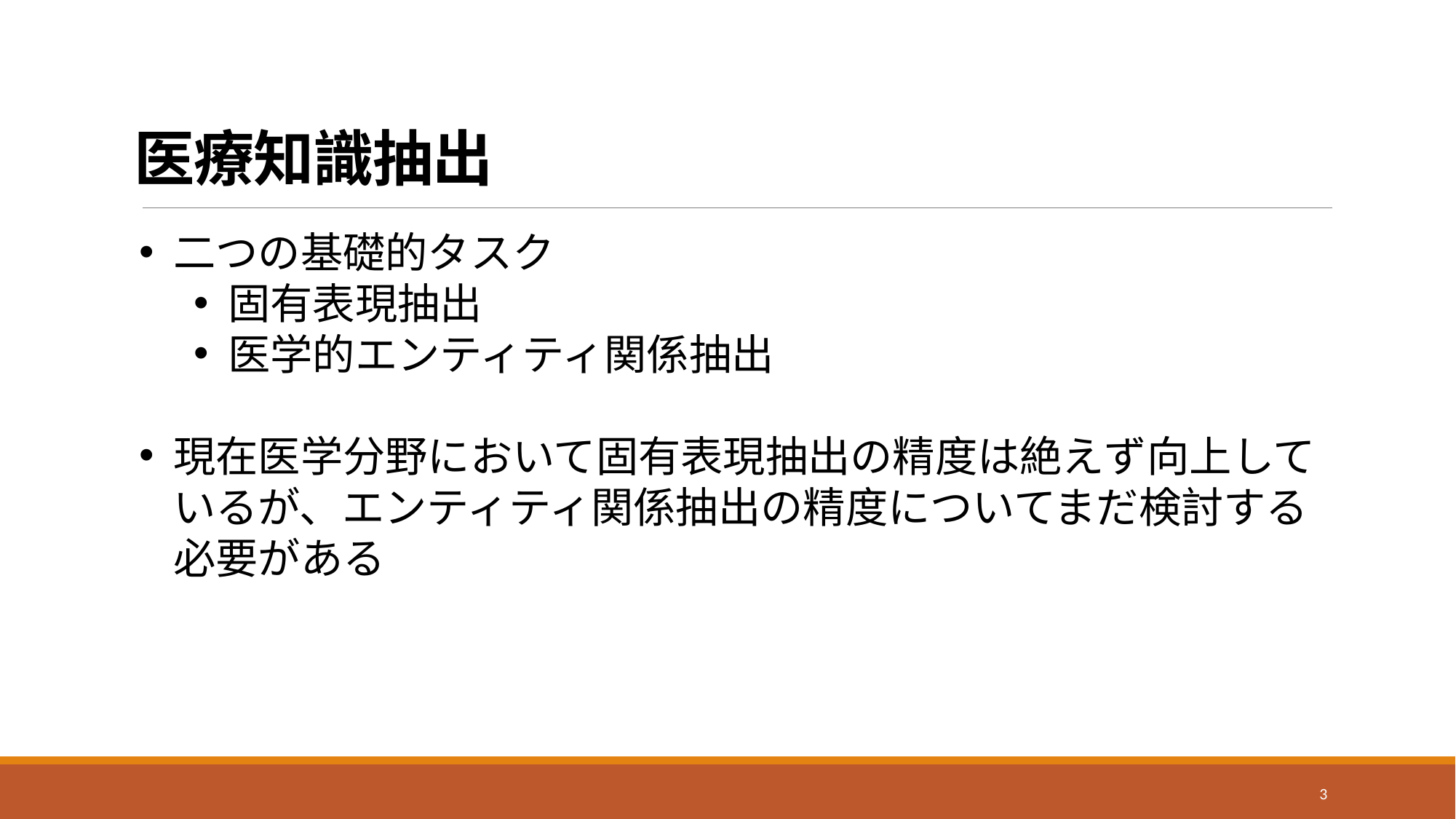

# 医療知識抽出
二つの基礎的タスク
固有表現抽出
医学的エンティティ関係抽出

現在医学分野において固有表現抽出の精度は絶えず向上しているが、エンティティ関係抽出の精度についてまだ検討する必要がある

3